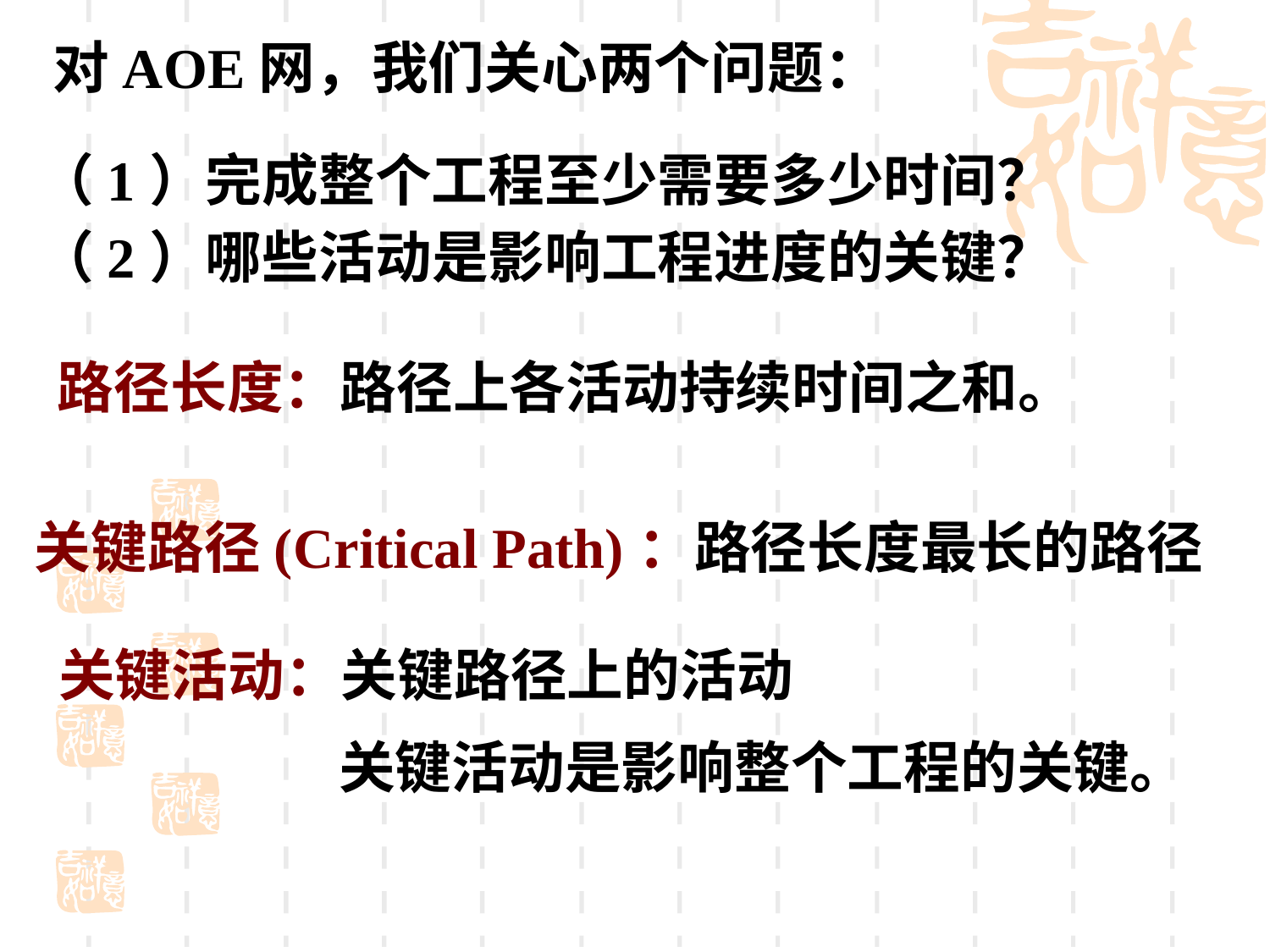

对AOE网，我们关心两个问题：
（1）完成整个工程至少需要多少时间？
（2）哪些活动是影响工程进度的关键？
路径长度：路径上各活动持续时间之和。
关键路径(Critical Path)：路径长度最长的路径
关键活动：关键路径上的活动
关键活动是影响整个工程的关键。